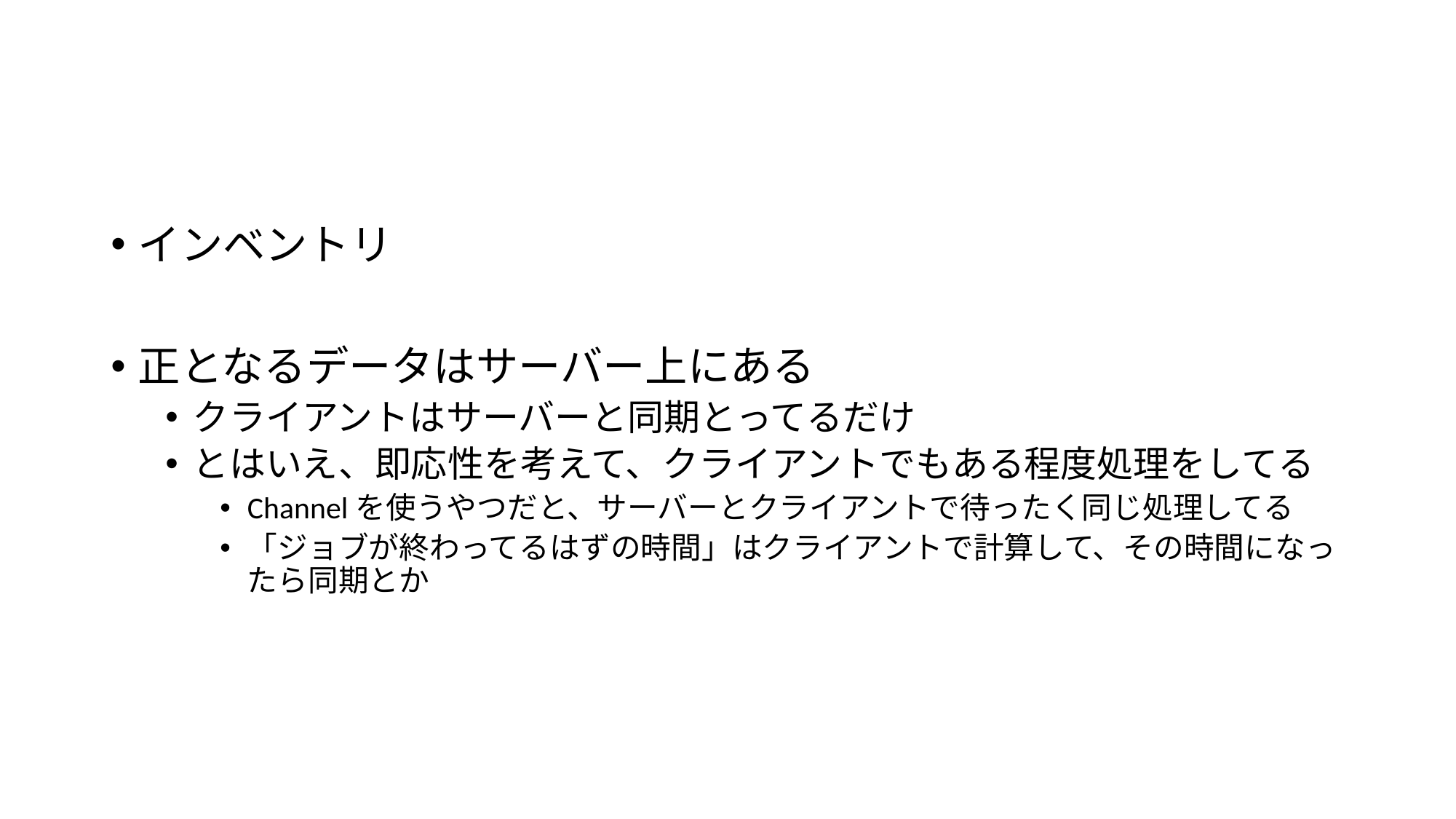

#
インベントリ

正となるデータはサーバー上にある
クライアントはサーバーと同期とってるだけ
とはいえ、即応性を考えて、クライアントでもある程度処理をしてる
Channelを使うやつだと、サーバーとクライアントで待ったく同じ処理してる
「ジョブが終わってるはずの時間」はクライアントで計算して、その時間になったら同期とか